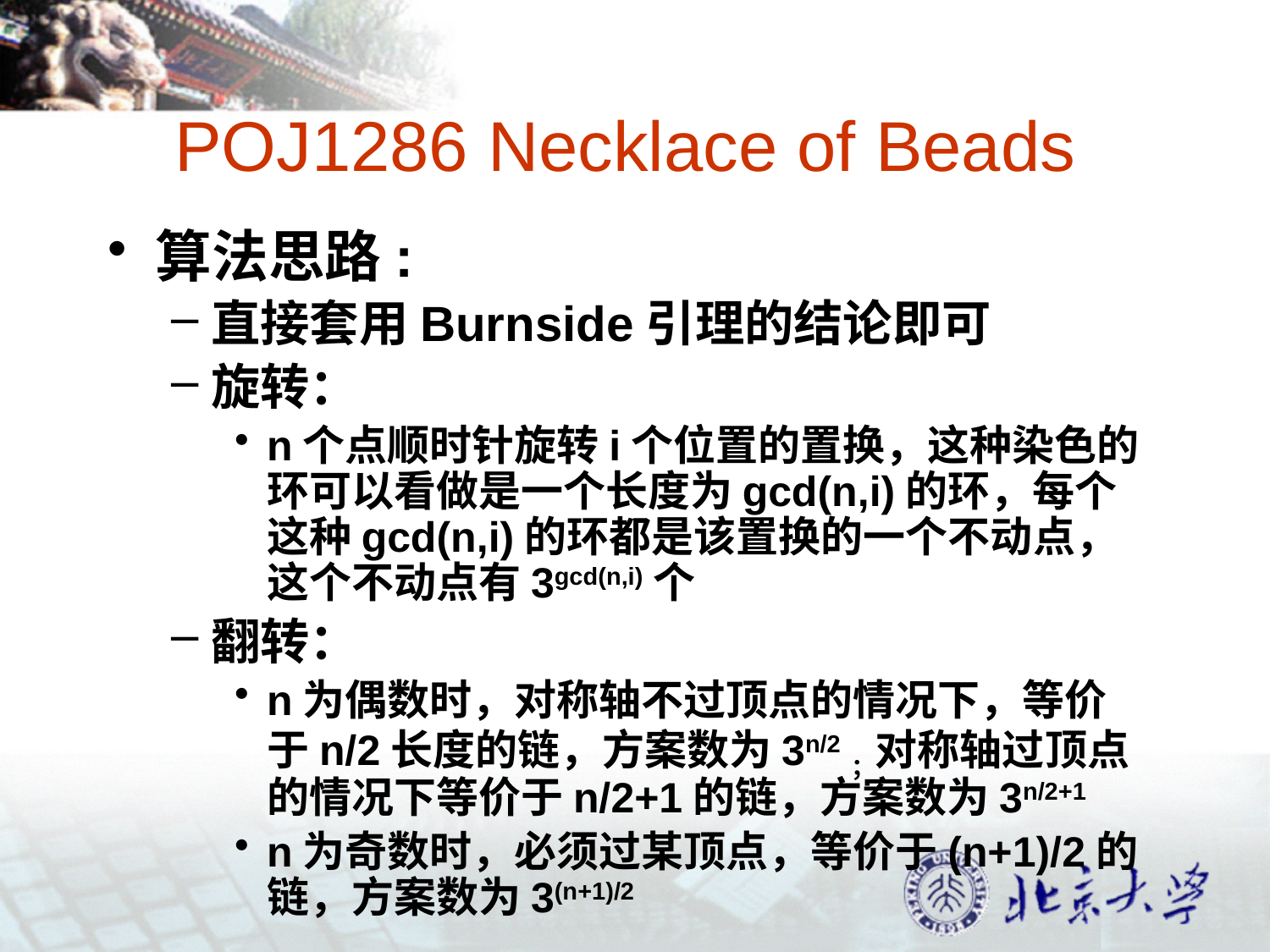

# POJ1286 Necklace of Beads
算法思路:
直接套用Burnside引理的结论即可
旋转：
n个点顺时针旋转i个位置的置换，这种染色的环可以看做是一个长度为gcd(n,i)的环，每个这种gcd(n,i)的环都是该置换的一个不动点，这个不动点有3gcd(n,i)个
翻转：
n为偶数时，对称轴不过顶点的情况下，等价于n/2长度的链，方案数为3n/2；对称轴过顶点的情况下等价于n/2+1的链，方案数为3n/2+1
n为奇数时，必须过某顶点，等价于(n+1)/2的链，方案数为3(n+1)/2